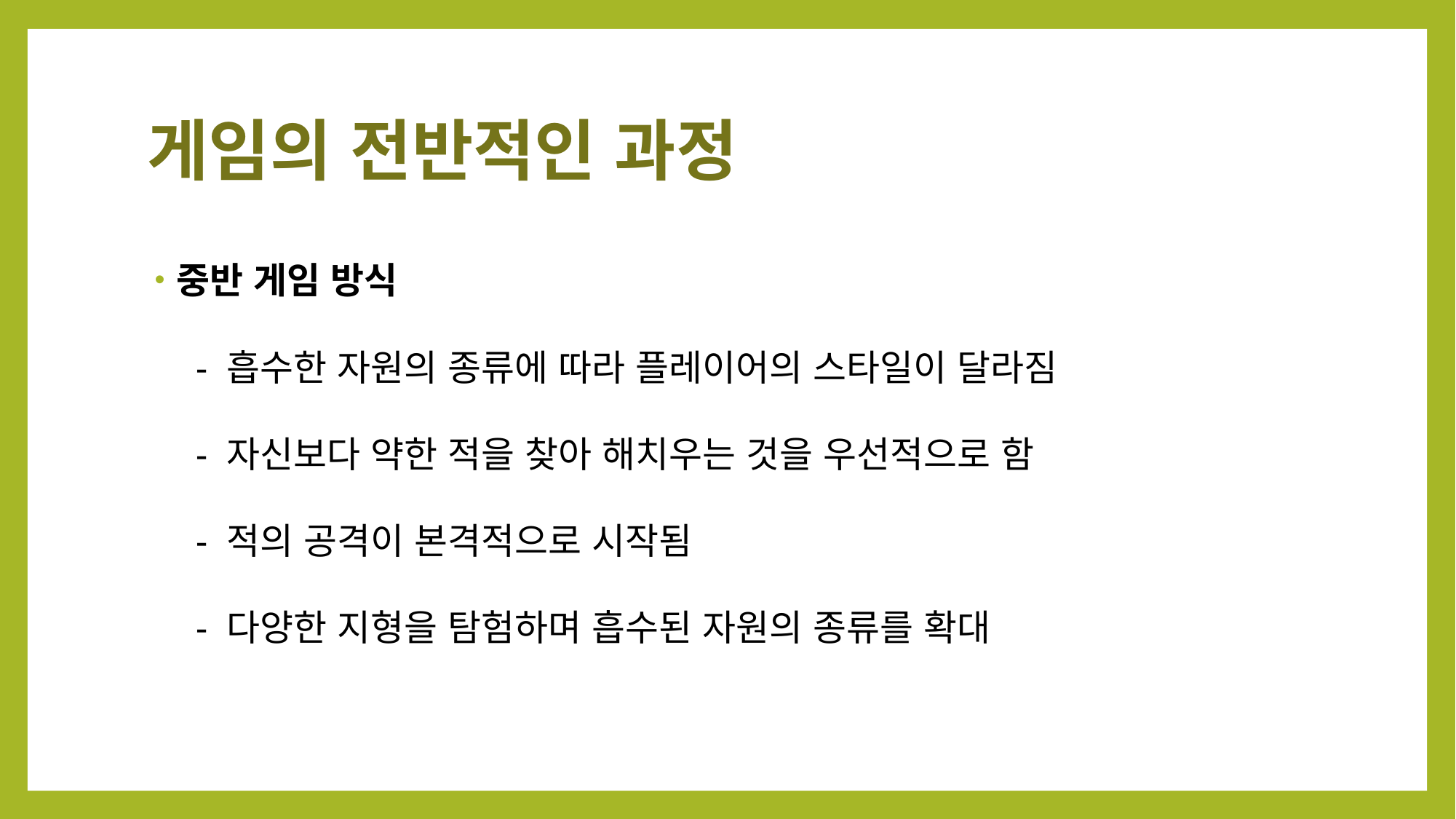

# 게임의 전반적인 과정
중반 게임 방식
    - 흡수한 자원의 종류에 따라 플레이어의 스타일이 달라짐
    - 자신보다 약한 적을 찾아 해치우는 것을 우선적으로 함
    - 적의 공격이 본격적으로 시작됨
    - 다양한 지형을 탐험하며 흡수된 자원의 종류를 확대